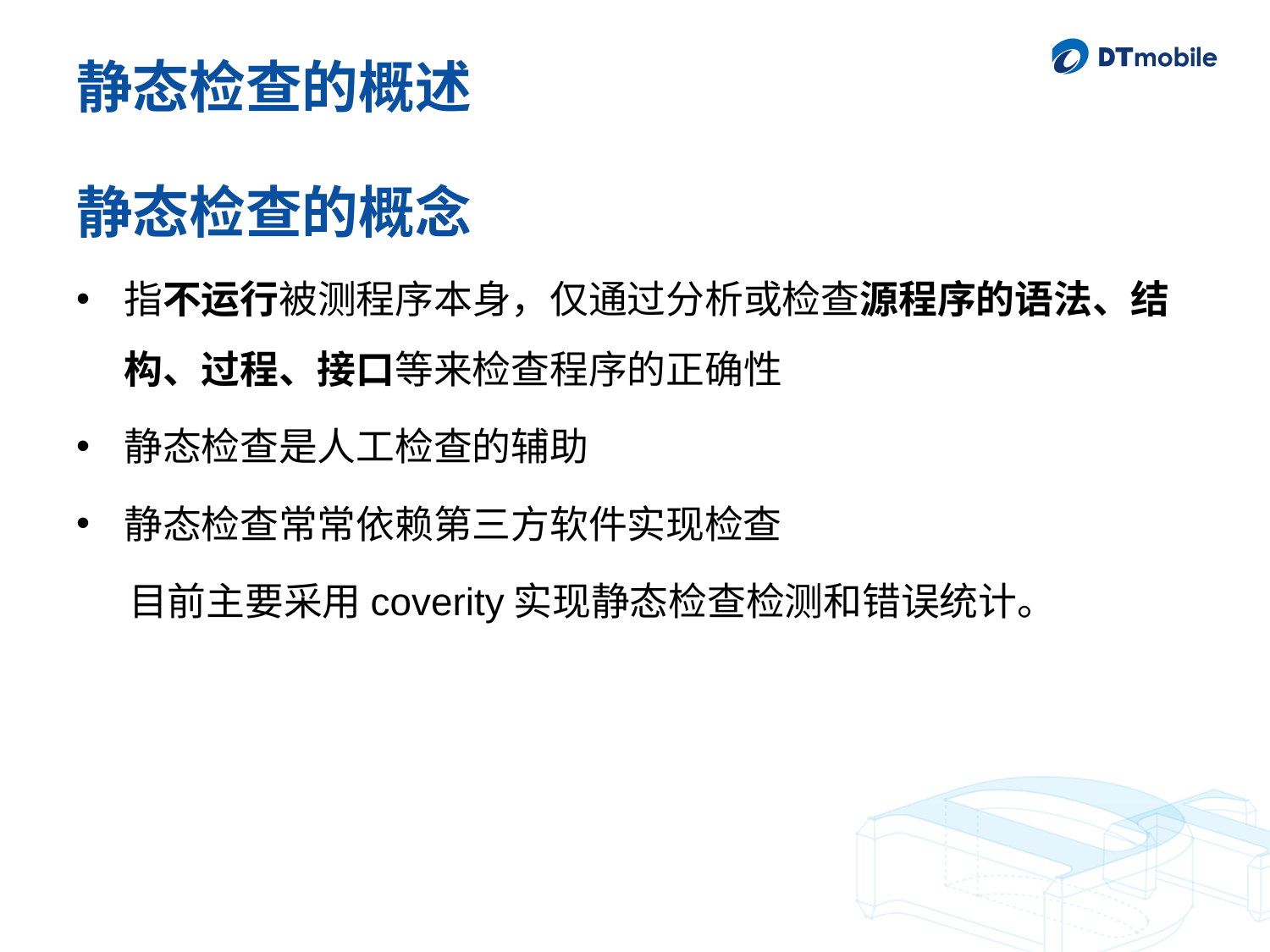

# 静态检查的概述
静态检查的概念
指不运行被测程序本身，仅通过分析或检查源程序的语法、结构、过程、接口等来检查程序的正确性
静态检查是人工检查的辅助
静态检查常常依赖第三方软件实现检查
     目前主要采用coverity实现静态检查检测和错误统计。